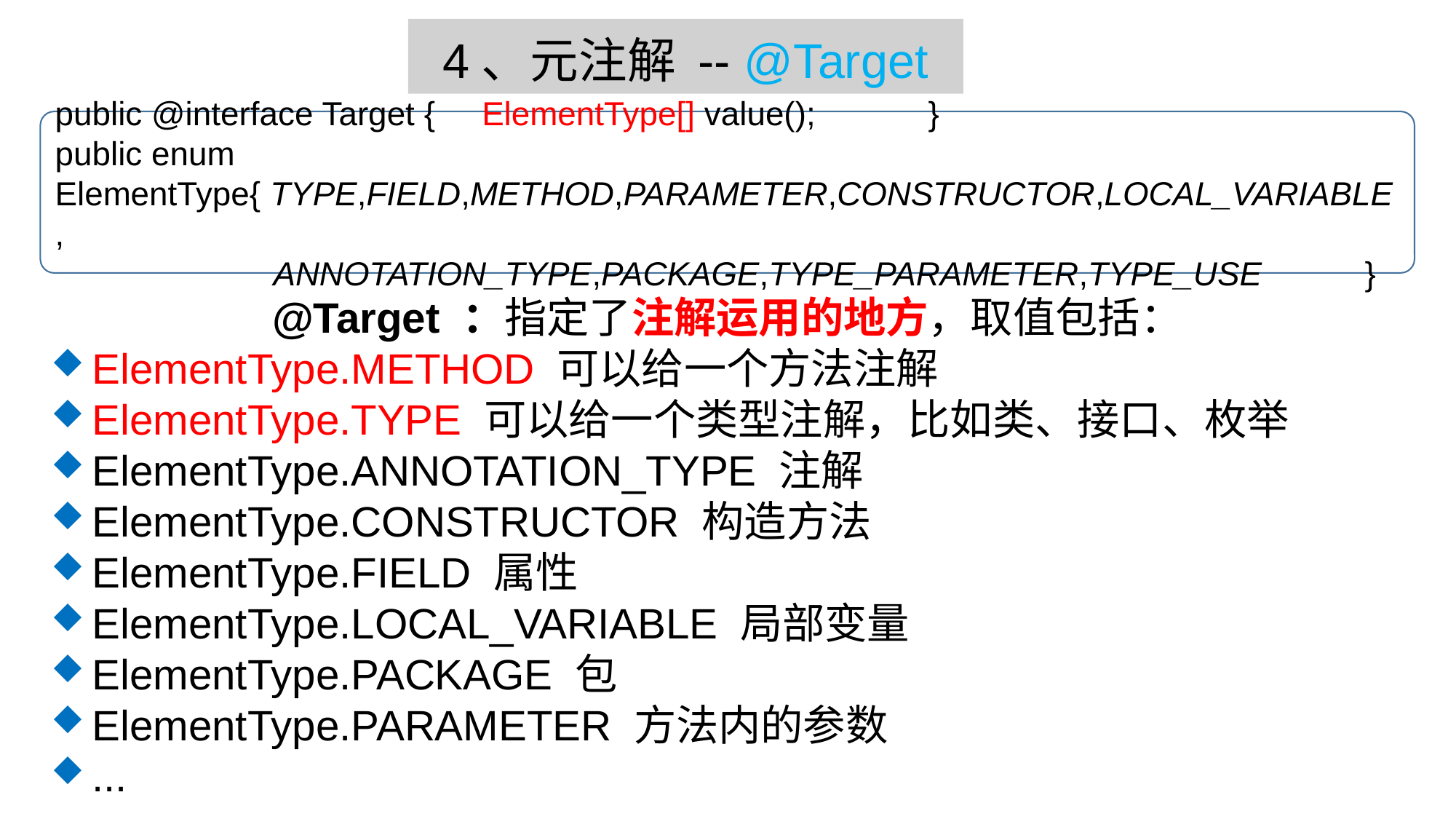

4、元注解 -- @Target
public @interface Target {     ElementType[] value();		}
public enum ElementType{ TYPE,FIELD,METHOD,PARAMETER,CONSTRUCTOR,LOCAL_VARIABLE,
		ANNOTATION_TYPE,PACKAGE,TYPE_PARAMETER,TYPE_USE 	}
@Target ：指定了注解运用的地方，取值包括：
ElementType.METHOD 可以给一个方法注解
ElementType.TYPE 可以给一个类型注解，比如类、接口、枚举
ElementType.ANNOTATION_TYPE 注解
ElementType.CONSTRUCTOR 构造方法
ElementType.FIELD 属性
ElementType.LOCAL_VARIABLE 局部变量
ElementType.PACKAGE 包
ElementType.PARAMETER 方法内的参数
...